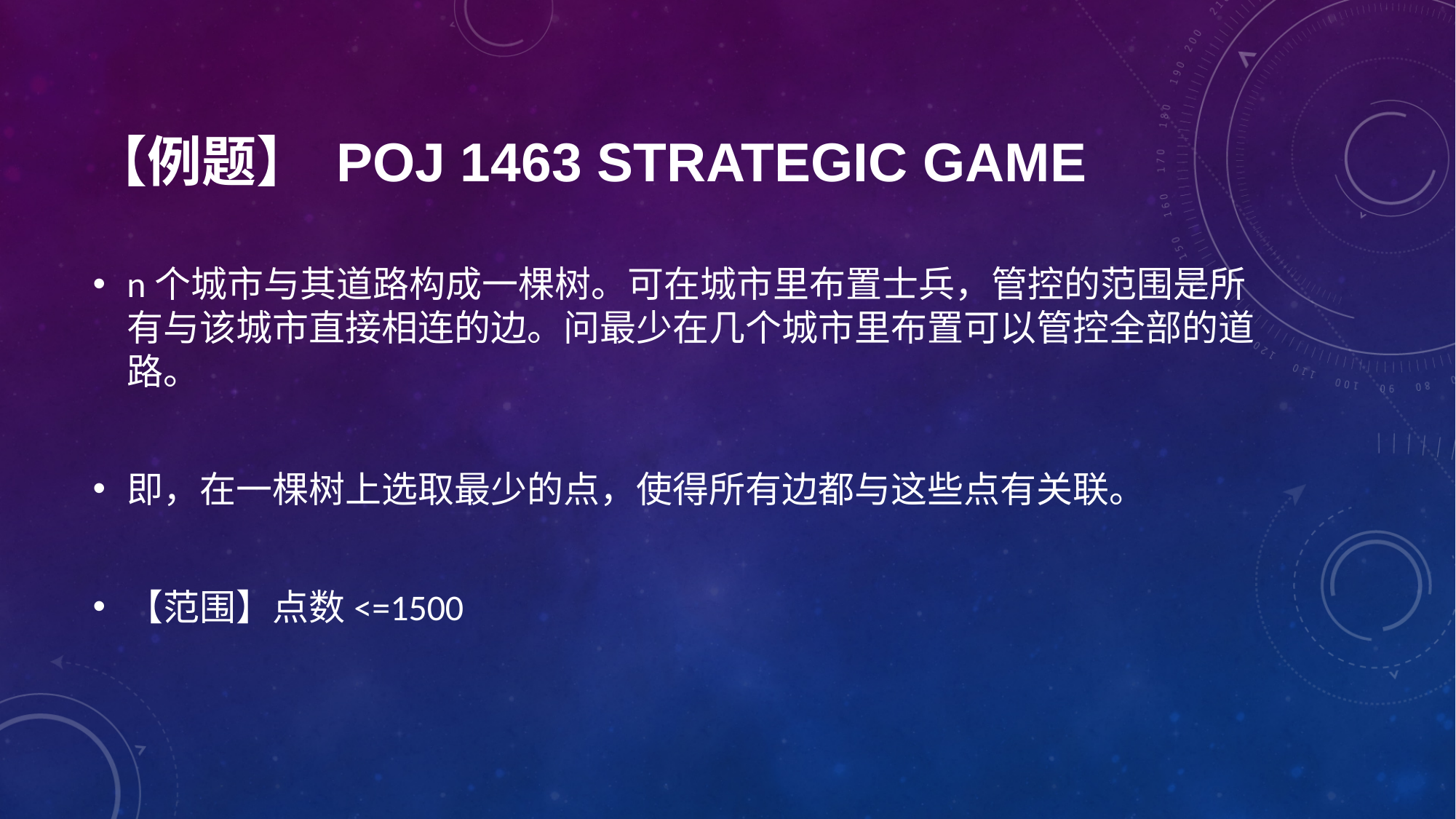

# 【例题】 POJ 1463 Strategic game
n个城市与其道路构成一棵树。可在城市里布置士兵，管控的范围是所有与该城市直接相连的边。问最少在几个城市里布置可以管控全部的道路。

即，在一棵树上选取最少的点，使得所有边都与这些点有关联。

【范围】点数<=1500